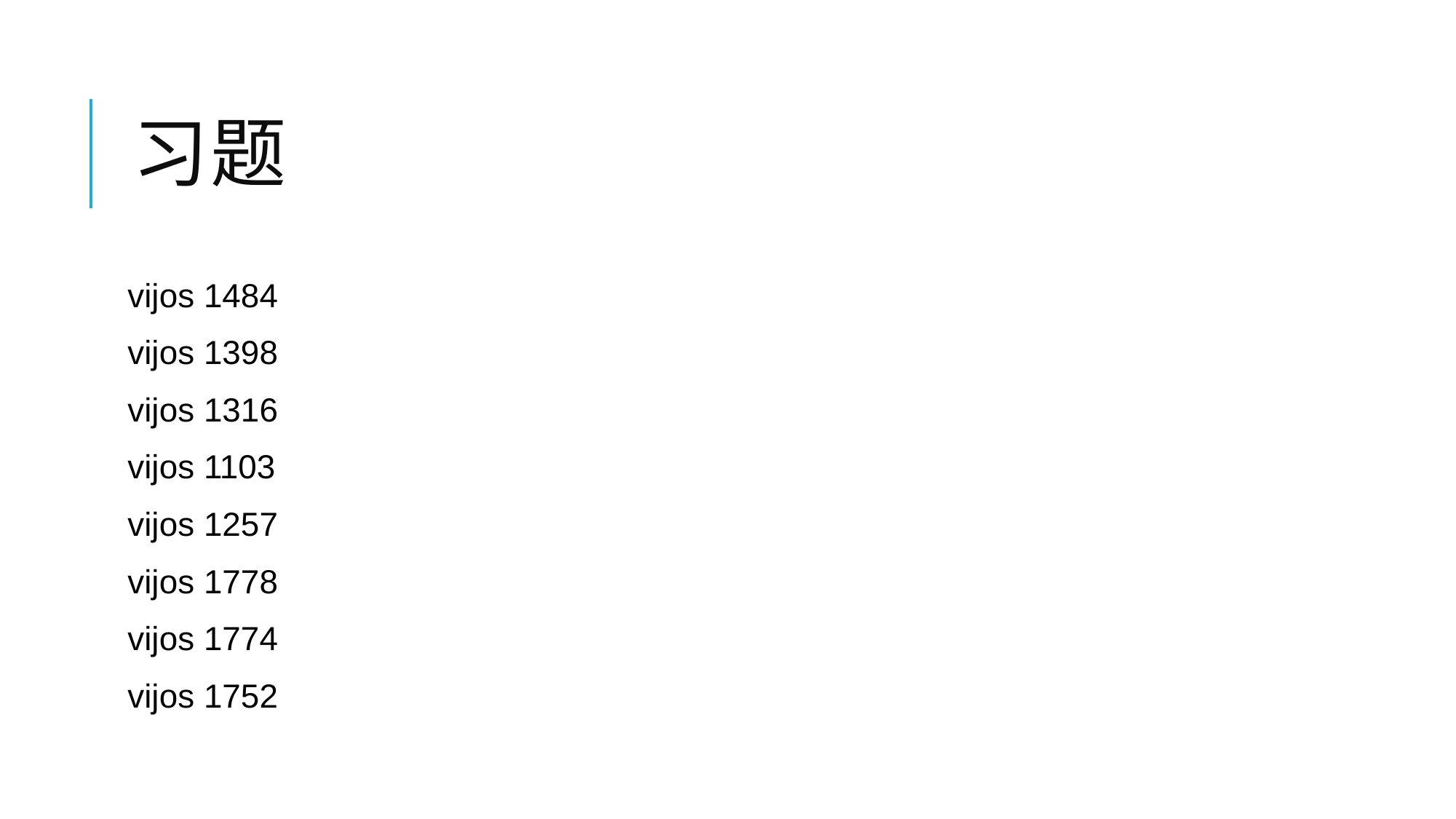

# 习题
vijos 1484
vijos 1398
vijos 1316
vijos 1103
vijos 1257
vijos 1778
vijos 1774
vijos 1752